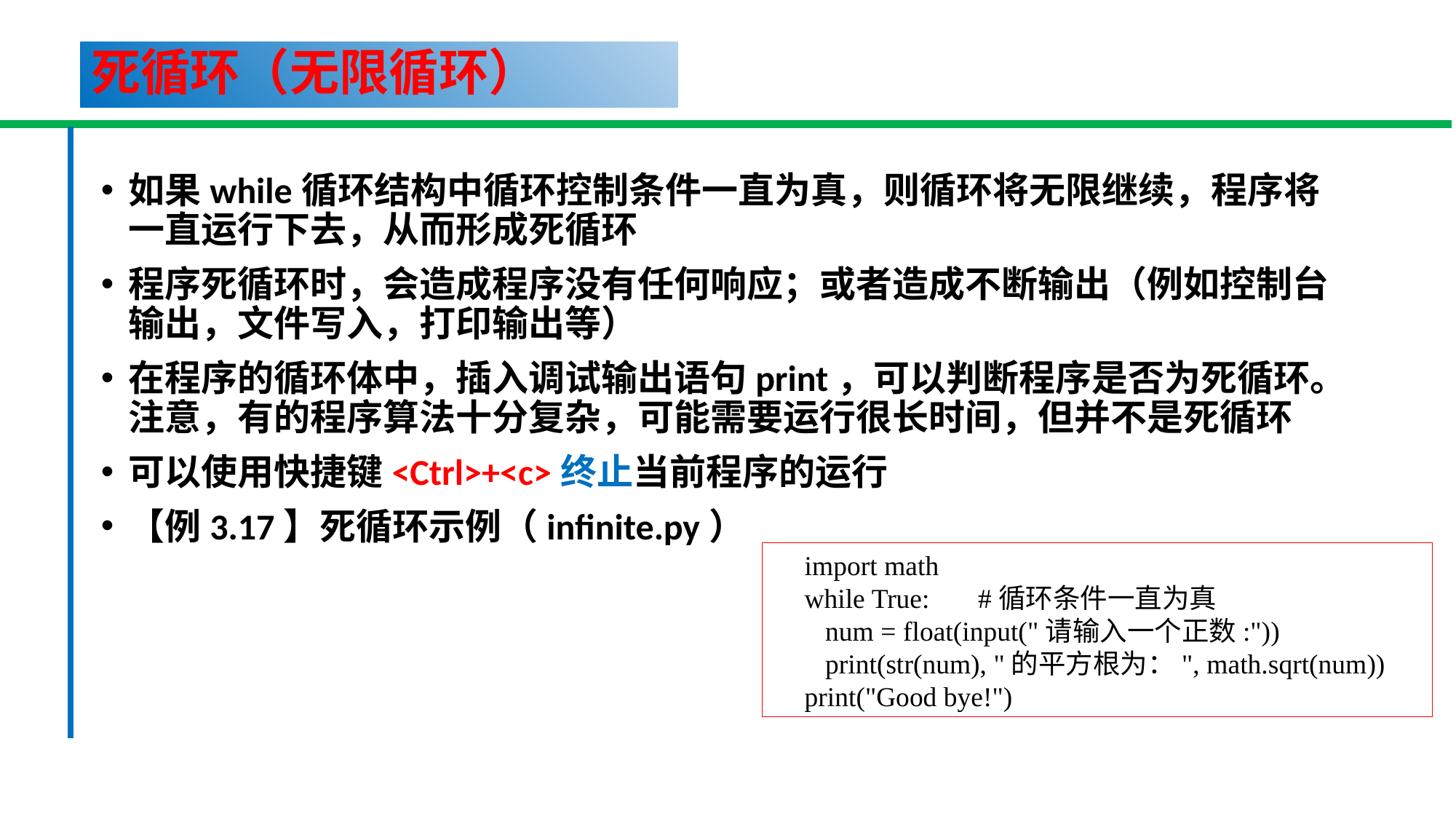

# 死循环（无限循环）
如果while循环结构中循环控制条件一直为真，则循环将无限继续，程序将一直运行下去，从而形成死循环
程序死循环时，会造成程序没有任何响应；或者造成不断输出（例如控制台输出，文件写入，打印输出等）
在程序的循环体中，插入调试输出语句print，可以判断程序是否为死循环。注意，有的程序算法十分复杂，可能需要运行很长时间，但并不是死循环
可以使用快捷键<Ctrl>+<c>终止当前程序的运行
【例3.17】死循环示例（infinite.py）
import math
while True:       #循环条件一直为真
   num = float(input("请输入一个正数:"))
   print(str(num), "的平方根为：", math.sqrt(num))
print("Good bye!")